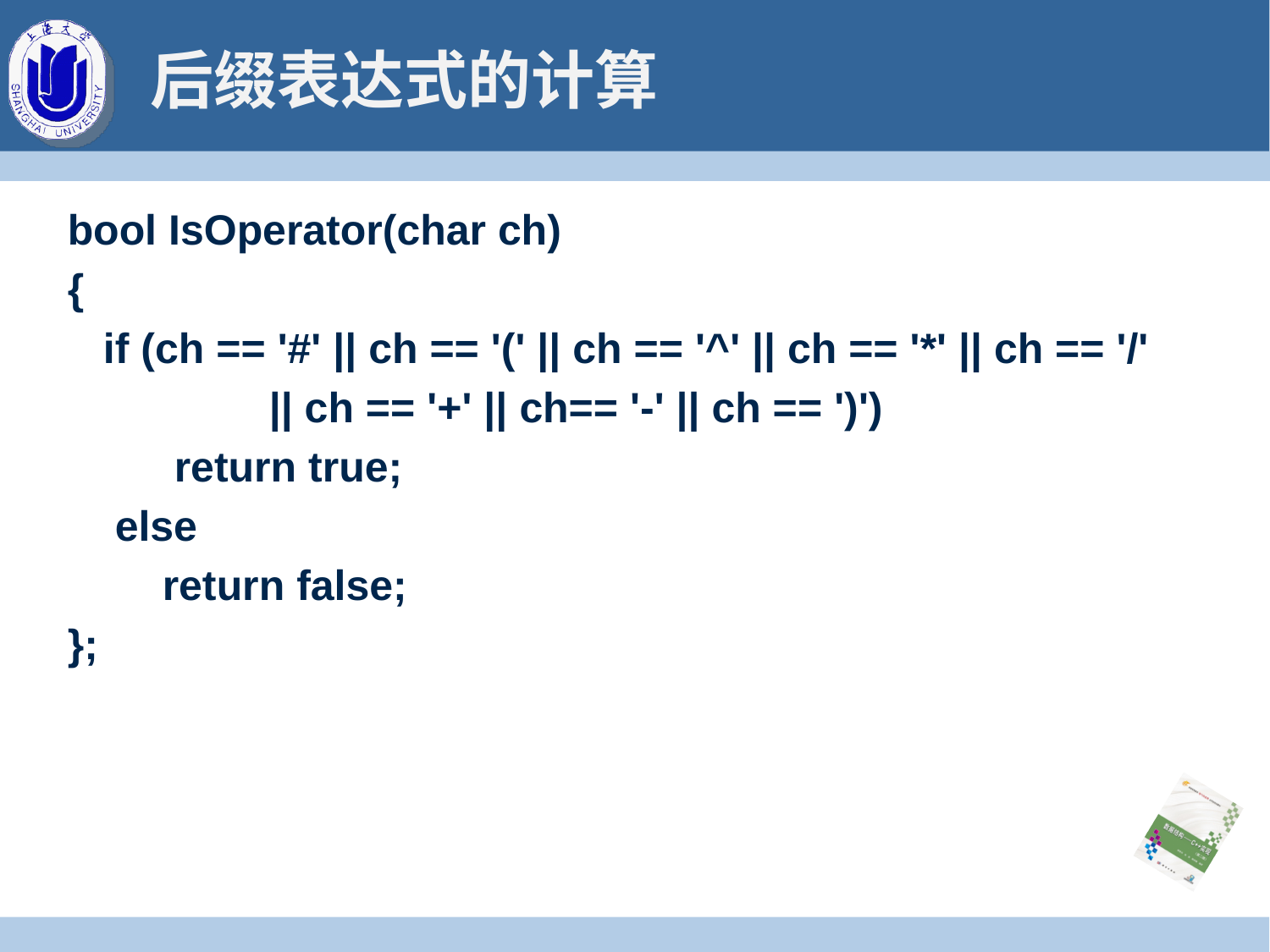

# 后缀表达式的计算
bool IsOperator(char ch)
{
   if (ch == '#' || ch == '(' || ch == '^' || ch == '*' || ch == '/'
                 || ch == '+' || ch== '-' || ch == ')')
         return true;
    else
        return false;
};